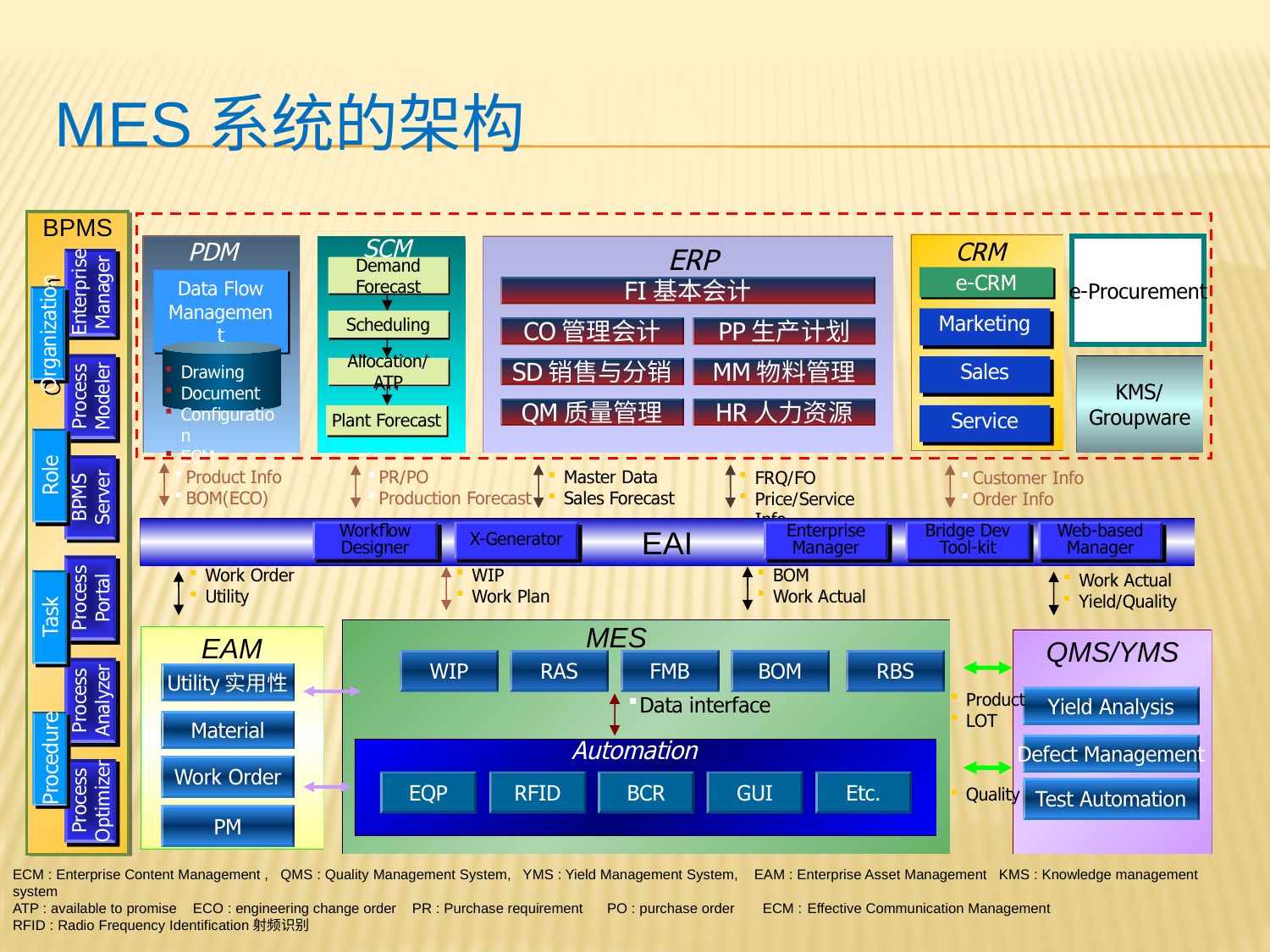

# MES系统的架构
BPMS

SCM
PDM
CRM

ERP
e-Procurement
Demand Forecast
e-CRM
Data Flow Management
FI基本会计

Marketing
Scheduling
CO管理会计
PP生产计划

Drawing
Document
Configuration
ECM
KMS/
Groupware
Sales
Allocation/ATP
SD销售与分销
MM物料管理

QM质量管理
HR人力资源
Plant Forecast
Service
Enterprise
Manager
Organization
Process
Modeler
Role
Product Info
BOM(ECO)
PR/PO
Production Forecast
Master Data
Sales Forecast
FRQ/FO
Price/Service Info
Customer Info
Order Info

BPMS
Server
EAI
Workflow
Designer
X-Generator
Enterprise
Manager
Bridge Dev
Tool-kit
Web-based
Manager
WIP
Work Plan
BOM
Work Actual
Work Order
Utility
Work Actual
Yield/Quality

Process
Portal
Task
MES

EAM

QMS/YMS

WIP
RAS
FMB
BOM
RBS
Utility实用性

Process
Analyzer
Product
LOT
Data interface
Yield Analysis

Material
Automation
Defect Management

Procedure
Work Order

EQP
RFID
BCR
GUI
Etc.
Process
Optimizer
Quality
Test Automation

PM
ECM : Enterprise Content Management ,   QMS : Quality Management System,   YMS : Yield Management System,    EAM : Enterprise Asset Management   KMS : Knowledge management system
ATP : available to promise    ECO : engineering change order    PR : Purchase requirement      PO : purchase order       ECM : Effective Communication Management
RFID : Radio Frequency Identification射频识别